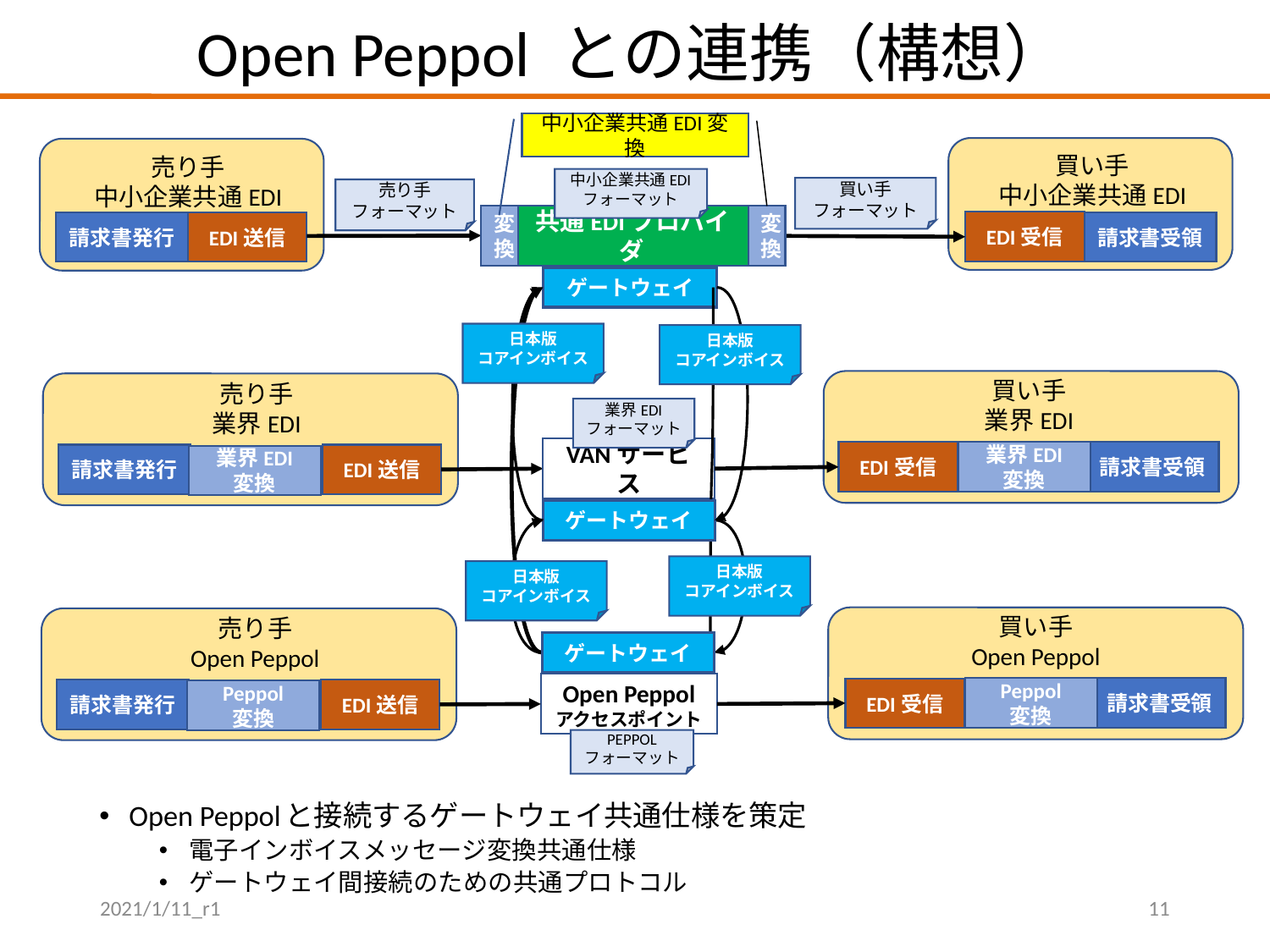

# Open Peppol との連携（構想）

中小企業共通EDI変換

買い手
中小企業共通EDI

売り手
中小企業共通EDI

中小企業共通EDI
フォーマット
買い手
フォーマット
売り手
フォーマット
変換
共通EDIプロバイダ
変換
EDI受信
請求書発行
EDI送信
請求書受領
ゲートウェイ
日本版
コアインボイス
日本版
コアインボイス
買い手
業界EDI

売り手
業界EDI

業界EDI
フォーマット
VANサービス
標準データ変換
請求書受領
EDI受信
業界EDI
変換
請求書受領
EDI受信
請求書発行
EDI送信
業界EDI
変換
ゲートウェイ
日本版
コアインボイス
日本版
コアインボイス
買い手
Open Peppol

売り手
Open Peppol

ゲートウェイ
Open Peppol
アクセスポイント
標準データ変換
請求書受領
EDI受信
Peppol
変換
請求書受領
EDI受信
請求書発行
EDI送信
Peppol
変換
PEPPOL
フォーマット
Open Peppolと接続するゲートウェイ共通仕様を策定
電子インボイスメッセージ変換共通仕様
ゲートウェイ間接続のための共通プロトコル
2021/1/11_r1
11